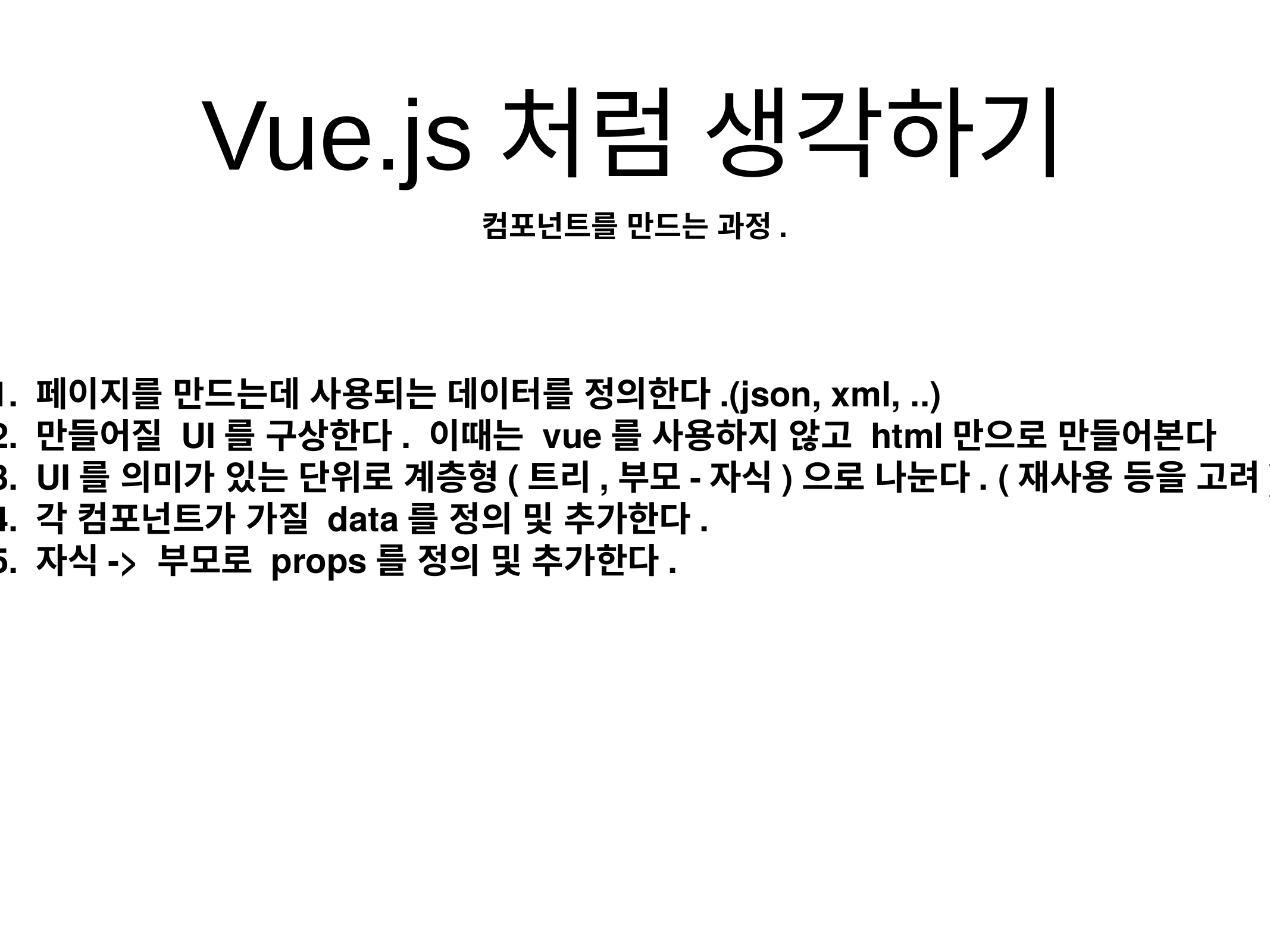

# Vue.js처럼 생각하기
컴포넌트를 만드는 과정.
페이지를 만드는데 사용되는 데이터를 정의한다.(json, xml, ..)
만들어질 UI를 구상한다. 이때는 vue를 사용하지 않고 html만으로 만들어본다
UI를 의미가 있는 단위로 계층형(트리,부모-자식)으로 나눈다. (재사용 등을 고려)
각 컴포넌트가 가질 data를 정의 및 추가한다.
자식-> 부모로 props를 정의 및 추가한다.